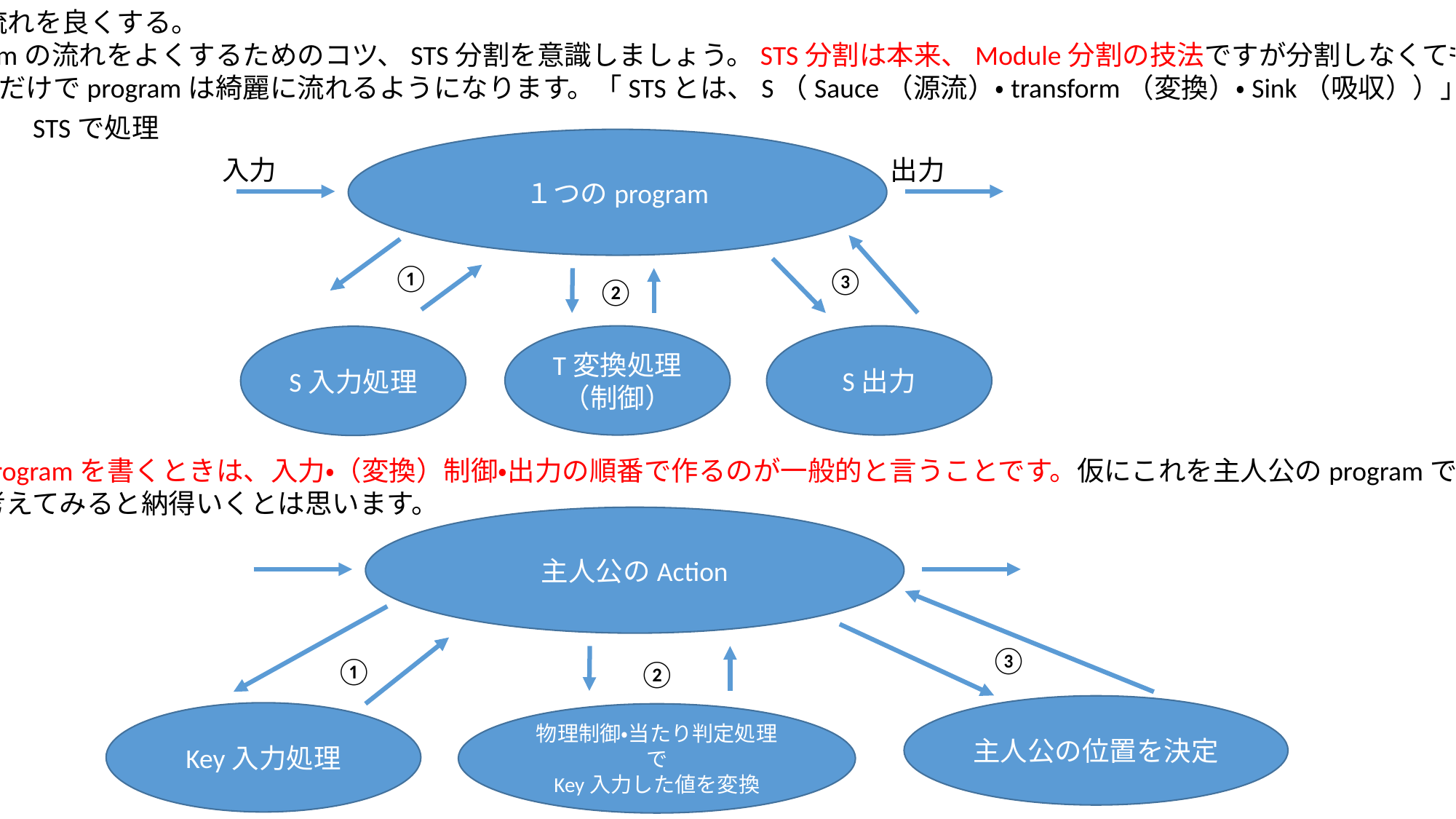

・さらに流れを良くする。
　programの流れをよくするためのコツ、STS分割を意識しましょう。STS分割は本来、Module分割の技法ですが分割しなくても
意識するだけでprogramは綺麗に流れるようになります。「STSとは、S（Sauce（源流）・transform（変換）・Sink（吸収））」の意味です
STSで処理
１つのprogram
入力
出力
①
③
②
T変換処理（制御）
S出力
S入力処理
Programを書くときは、入力・（変換）制御・出力の順番で作るのが一般的と言うことです。仮にこれを主人公のprogramで
考えてみると納得いくとは思います。
主人公のAction
③
①
②
主人公の位置を決定
Key入力処理
物理制御・当たり判定処理で
Key入力した値を変換